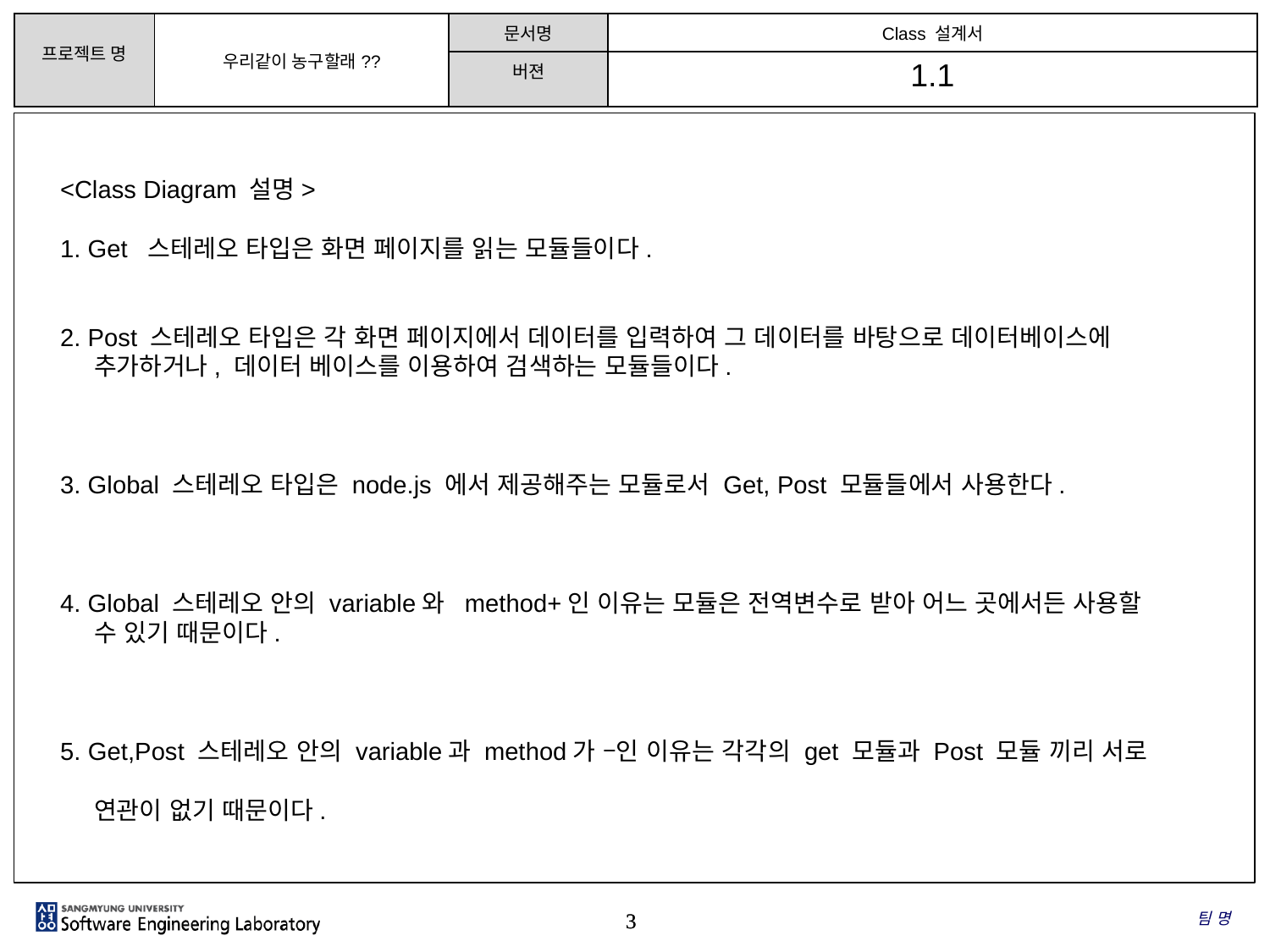

| 프로젝트 명 | 우리같이 농구할래?? | 문서명 | Class 설계서 |
| --- | --- | --- | --- |
|  |  | 버젼 | 1.1 |
<Class Diagram 설명>

1. Get  스테레오 타입은 화면 페이지를 읽는 모듈들이다.

2. Post 스테레오 타입은 각 화면 페이지에서 데이터를 입력하여 그 데이터를 바탕으로 데이터베이스에
    추가하거나, 데이터 베이스를 이용하여 검색하는 모듈들이다.

3. Global 스테레오 타입은 node.js 에서 제공해주는 모듈로서 Get, Post 모듈들에서 사용한다.

4. Global 스테레오 안의 variable와  method+인 이유는 모듈은 전역변수로 받아 어느 곳에서든 사용할
    수 있기 때문이다.

5. Get,Post 스테레오 안의 variable과 method가 –인 이유는 각각의 get 모듈과 Post 모듈 끼리 서로
    연관이 없기 때문이다.

팀 명